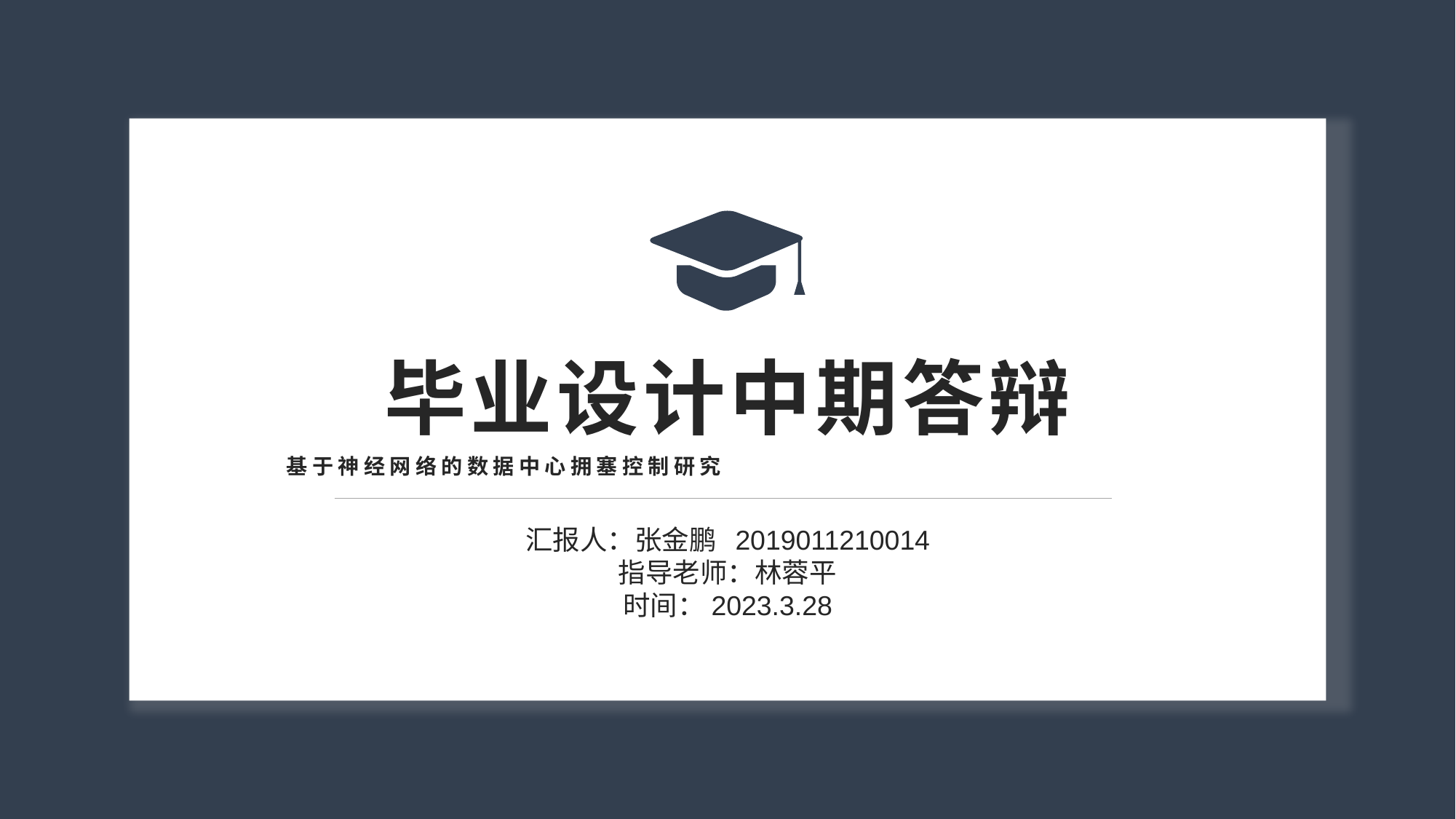

毕业设计中期答辩
基于神经网络的数据中心拥塞控制研究
汇报人：张金鹏  2019011210014
指导老师：林蓉平
时间：2023.3.28